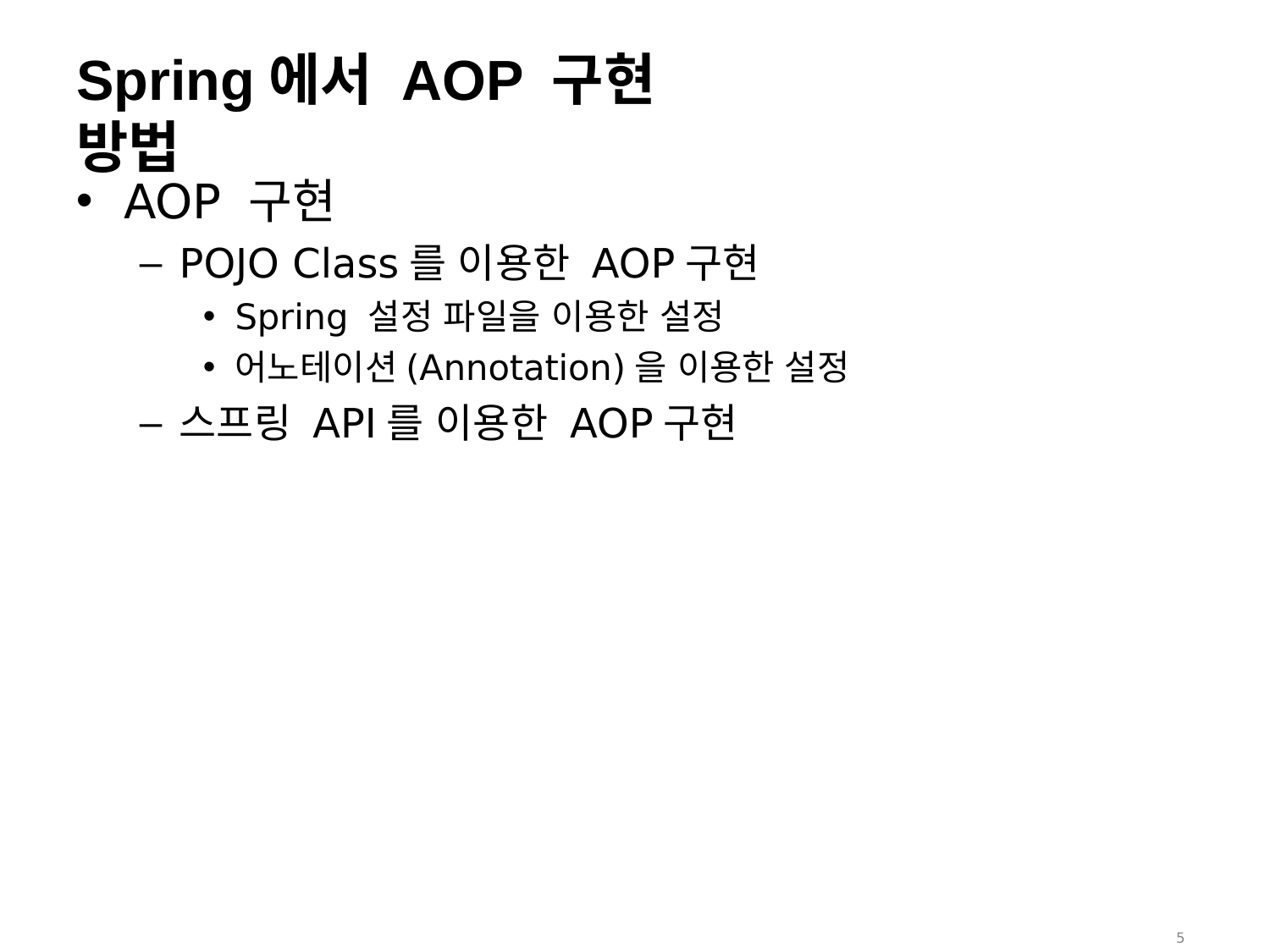

# Spring에서 AOP 구현 방법
AOP 구현
POJO Class를 이용한 AOP구현
Spring 설정 파일을 이용한 설정
어노테이션(Annotation)을 이용한 설정
스프링 API를 이용한 AOP구현
5